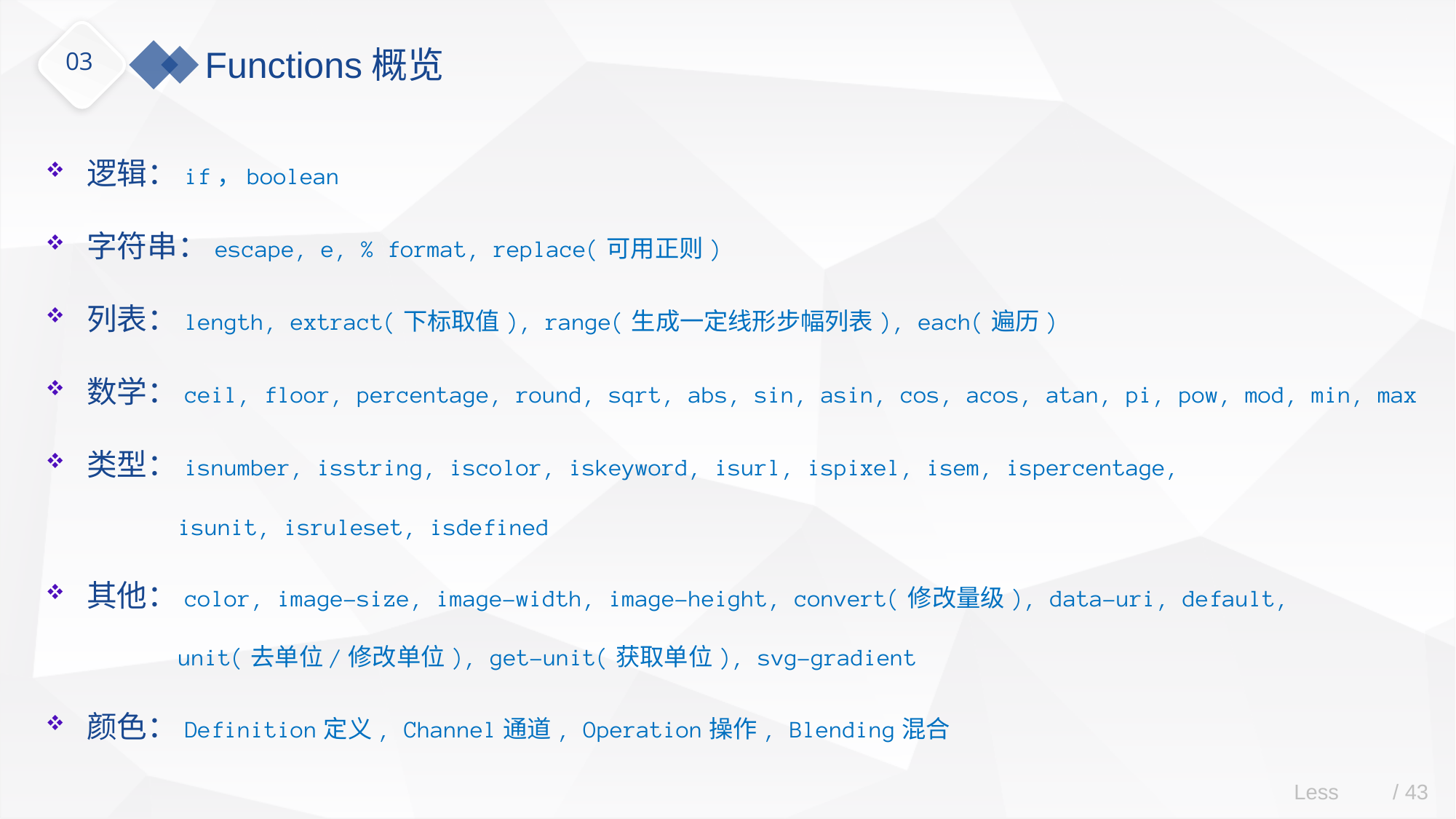

Functions概览
03

逻辑：if，boolean
字符串：escape, e, % format, replace(可用正则)
列表：length, extract(下标取值), range(生成一定线形步幅列表), each(遍历)
数学：ceil, floor, percentage, round, sqrt, abs, sin, asin, cos, acos, atan, pi, pow, mod, min, max
类型：isnumber, isstring, iscolor, iskeyword, isurl, ispixel, isem, ispercentage,
          isunit, isruleset, isdefined
其他：color, image-size, image-width, image-height, convert(修改量级), data-uri, default,
          unit(去单位/修改单位), get-unit(获取单位), svg-gradient
颜色：Definition定义, Channel通道, Operation操作, Blending混合
37